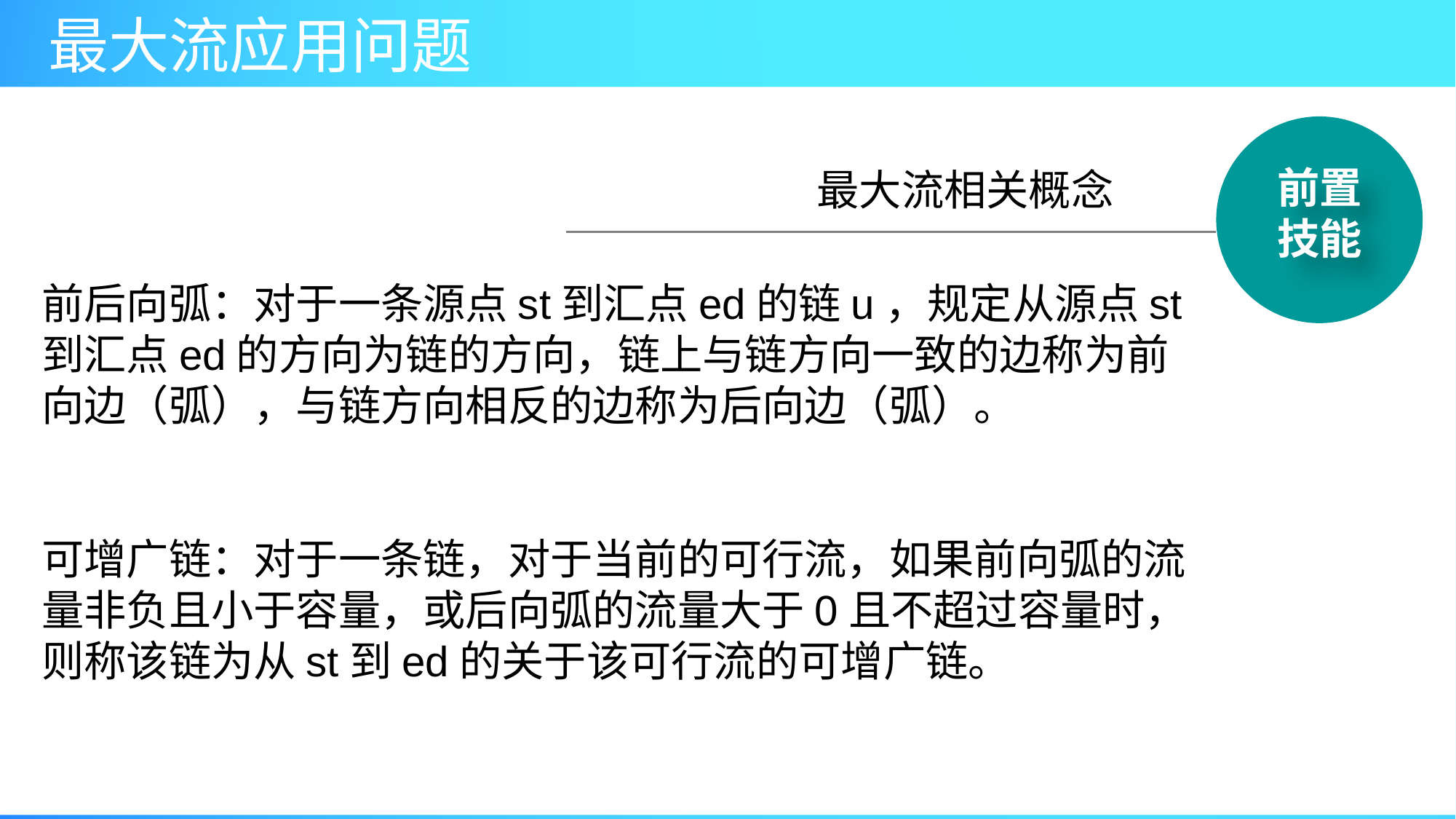

前置技能
最大流相关概念
前后向弧：对于一条源点st到汇点ed的链u，规定从源点st到汇点ed的方向为链的方向，链上与链方向一致的边称为前向边（弧），与链方向相反的边称为后向边（弧）。
可增广链：对于一条链，对于当前的可行流，如果前向弧的流量非负且小于容量，或后向弧的流量大于0且不超过容量时，则称该链为从st到ed的关于该可行流的可增广链。